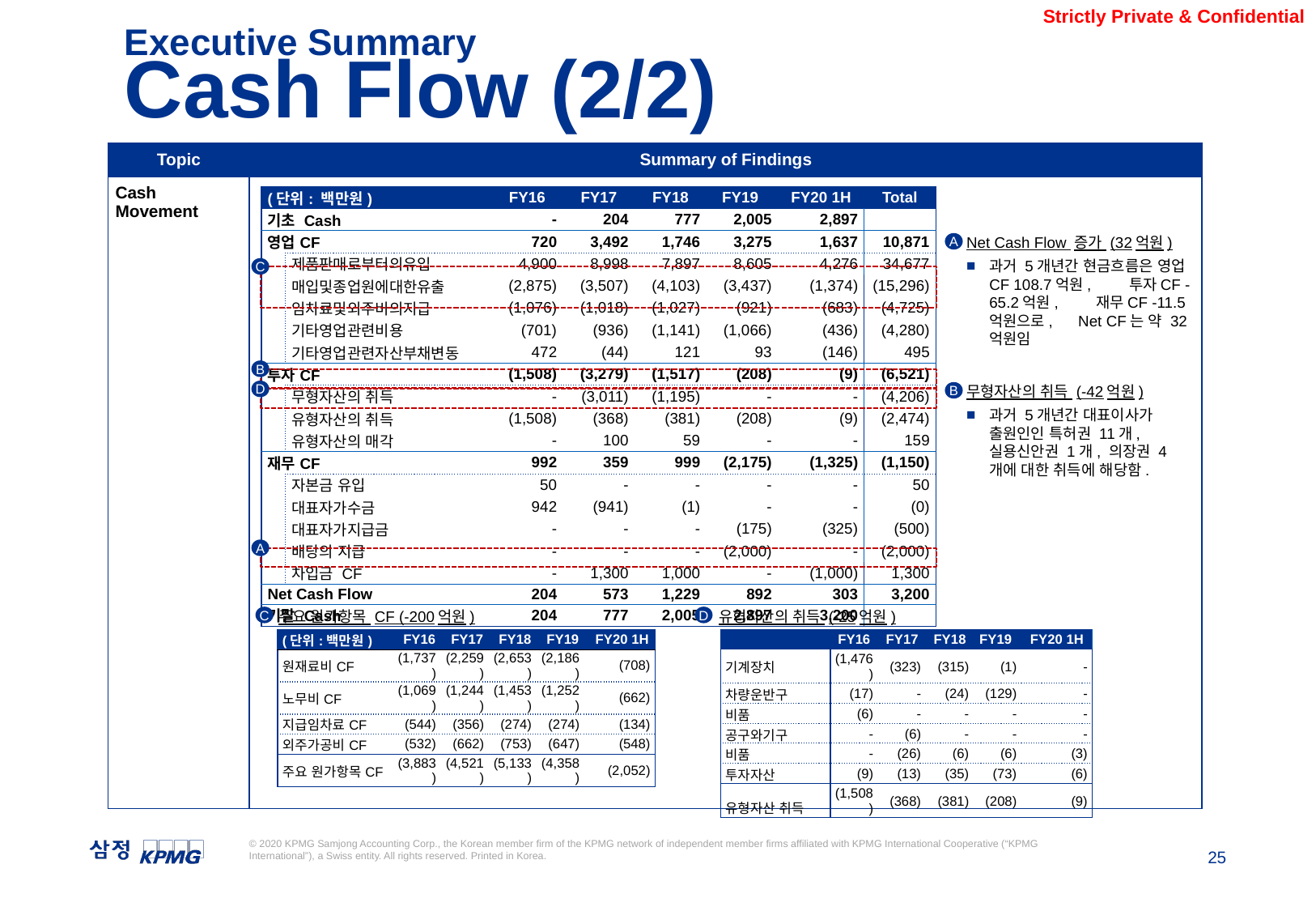

Executive Summary
Cash Flow (2/2)
| Topic | Summary of Findings |
| --- | --- |
| Cash Movement |  |
| (단위: 백만원) |  | FY16 | FY17 | FY18 | FY19 | FY20 1H | Total |
| --- | --- | --- | --- | --- | --- | --- | --- |
| 기초 Cash |  | - | 204 | 777 | 2,005 | 2,897 |  |
| 영업CF |  | 720 | 3,492 | 1,746 | 3,275 | 1,637 | 10,871 |
|  | 제품판매로부터의유입 | 4,900 | 8,998 | 7,897 | 8,605 | 4,276 | 34,677 |
|  | 매입및종업원에대한유출 | (2,875) | (3,507) | (4,103) | (3,437) | (1,374) | (15,296) |
|  | 임차료및외주비의지급 | (1,076) | (1,018) | (1,027) | (921) | (683) | (4,725) |
|  | 기타영업관련비용 | (701) | (936) | (1,141) | (1,066) | (436) | (4,280) |
|  | 기타영업관련자산부채변동 | 472 | (44) | 121 | 93 | (146) | 495 |
| 투자CF |  | (1,508) | (3,279) | (1,517) | (208) | (9) | (6,521) |
|  | 무형자산의 취득 | - | (3,011) | (1,195) | - | - | (4,206) |
|  | 유형자산의 취득 | (1,508) | (368) | (381) | (208) | (9) | (2,474) |
|  | 유형자산의 매각 | - | 100 | 59 | - | - | 159 |
| 재무CF |  | 992 | 359 | 999 | (2,175) | (1,325) | (1,150) |
|  | 자본금 유입 | 50 | - | - | - | - | 50 |
|  | 대표자가수금 | 942 | (941) | (1) | - | - | (0) |
|  | 대표자가지급금 | - | - | - | (175) | (325) | (500) |
|  | 배당의 지급 | - | - | - | (2,000) | - | (2,000) |
|  | 차입금 CF | - | 1,300 | 1,000 | - | (1,000) | 1,300 |
| Net Cash Flow |  | 204 | 573 | 1,229 | 892 | 303 | 3,200 |
| 기말 Cash |  | 204 | 777 | 2,005 | 2,897 | 3,200 |  |
A
Net Cash Flow 증가 (32억원)
과거 5개년간 현금흐름은 영업CF 108.7억원,        투자CF -65.2억원,        재무CF -11.5억원으로,      Net CF는 약 32억원임
C

B

D
B
무형자산의 취득 (-42억원)
과거 5개년간 대표이사가 출원인인 특허권 11개, 실용신안권 1개, 의장권 4개에 대한 취득에 해당함.

A

C
D
주요 원가항목 CF (-200억원)

유형자산의 취득 (-25억원)

|  | FY16 | FY17 | FY18 | FY19 | FY20 1H |
| --- | --- | --- | --- | --- | --- |
| 기계장치 | (1,476) | (323) | (315) | (1) | - |
| 차량운반구 | (17) | - | (24) | (129) | - |
| 비품 | (6) | - | - | - | - |
| 공구와기구 | - | (6) | - | - | - |
| 비품 | - | (26) | (6) | (6) | (3) |
| 투자자산 | (9) | (13) | (35) | (73) | (6) |
| 유형자산 취득 | (1,508) | (368) | (381) | (208) | (9) |
| (단위:백만원) | FY16 | FY17 | FY18 | FY19 | FY20 1H |
| --- | --- | --- | --- | --- | --- |
| 원재료비CF | (1,737) | (2,259) | (2,653) | (2,186) | (708) |
| 노무비CF | (1,069) | (1,244) | (1,453) | (1,252) | (662) |
| 지급임차료CF | (544) | (356) | (274) | (274) | (134) |
| 외주가공비CF | (532) | (662) | (753) | (647) | (548) |
| 주요 원가항목CF | (3,883) | (4,521) | (5,133) | (4,358) | (2,052) |